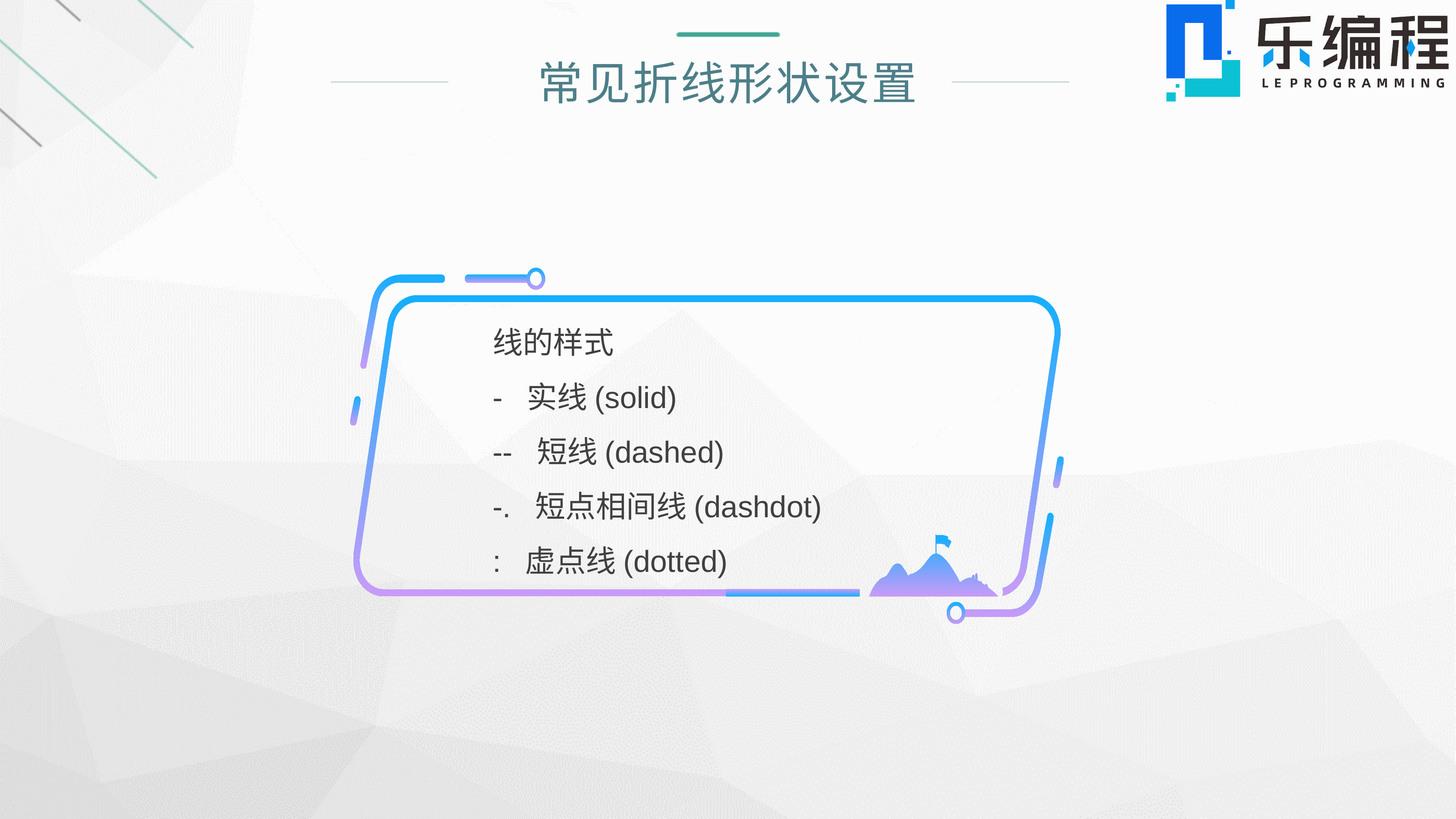

常见折线形状设置

线的样式
-  实线(solid)
--  短线(dashed)
-.  短点相间线(dashdot)
:  虚点线(dotted)